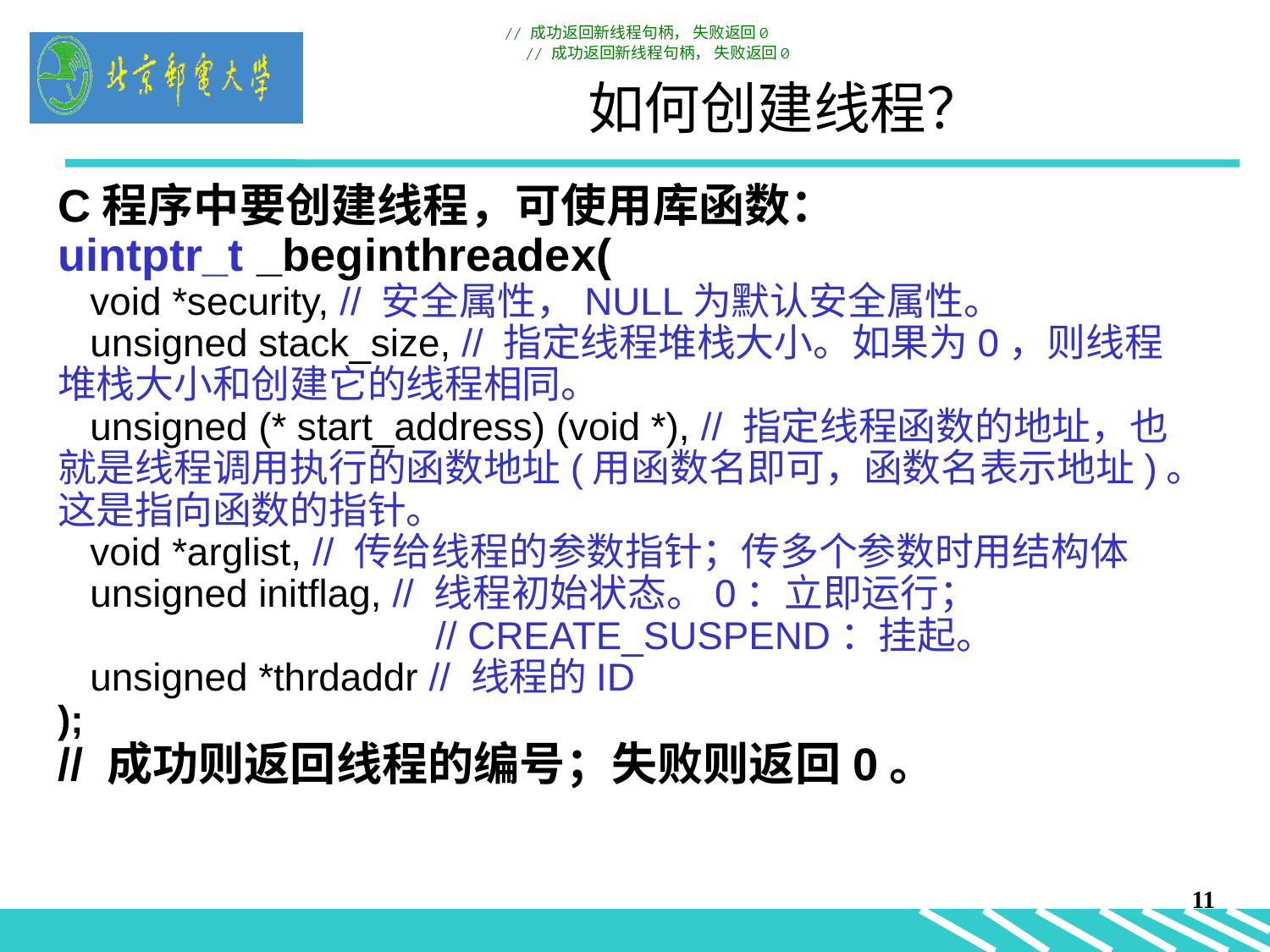

// 成功返回新线程句柄， 失败返回0
 // 成功返回新线程句柄， 失败返回0
如何创建线程？
C程序中要创建线程，可使用库函数：
uintptr_t _beginthreadex(
   void *security, // 安全属性，NULL为默认安全属性。
   unsigned stack_size, // 指定线程堆栈大小。如果为0，则线程 堆栈大小和创建它的线程相同。
   unsigned (* start_address) (void *), // 指定线程函数的地址，也就是线程调用执行的函数地址(用函数名即可，函数名表示地址)。 这是指向函数的指针。
   void *arglist, // 传给线程的参数指针；传多个参数时用结构体
   unsigned initflag, // 线程初始状态。0：立即运行；
                                   // CREATE_SUSPEND：挂起。
   unsigned *thrdaddr // 线程的ID
);
// 成功则返回线程的编号；失败则返回0。
11